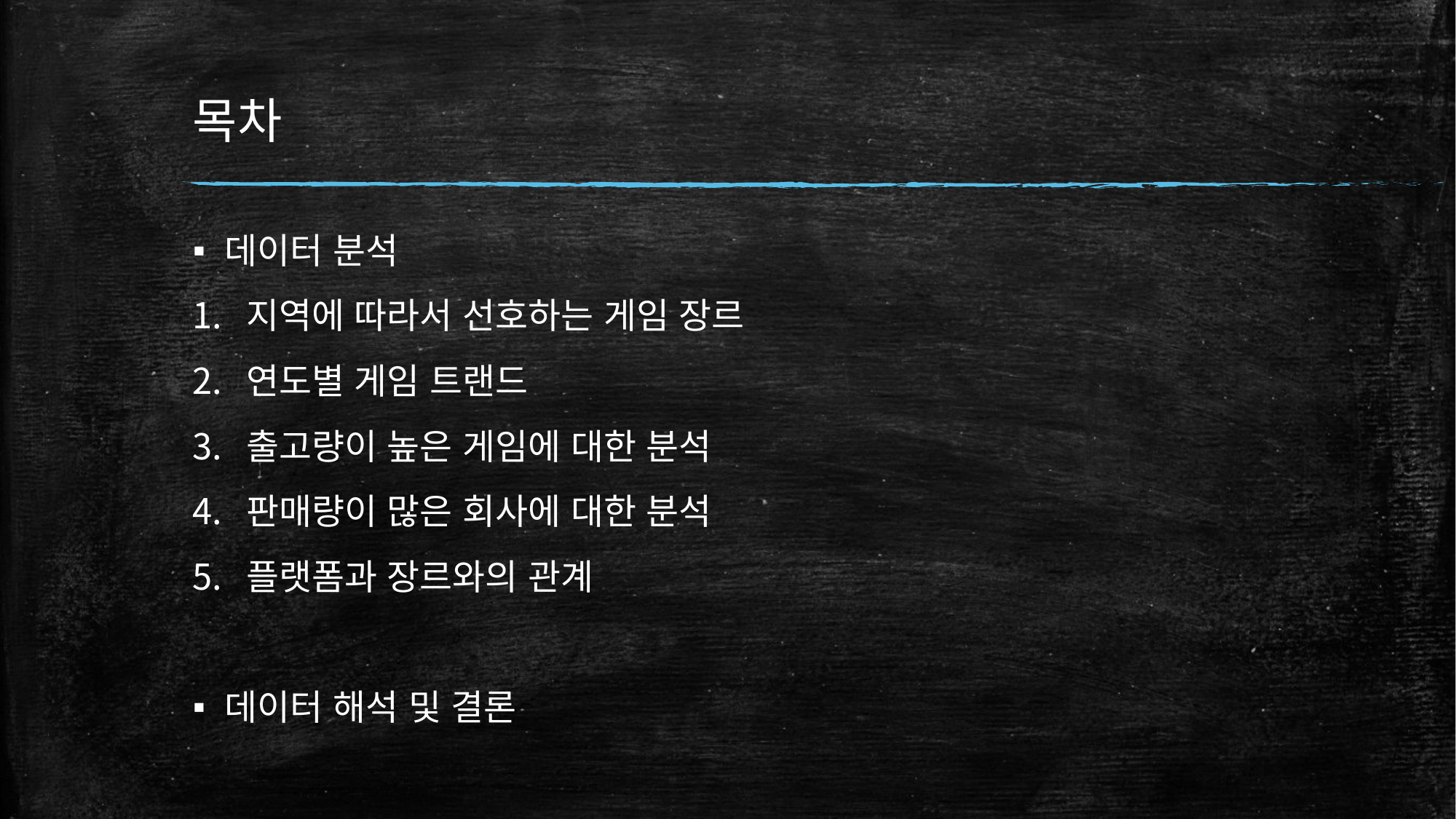

# 목차
데이터 분석
지역에 따라서 선호하는 게임 장르
연도별 게임 트랜드
출고량이 높은 게임에 대한 분석
판매량이 많은 회사에 대한 분석
플랫폼과 장르와의 관계

데이터 해석 및 결론